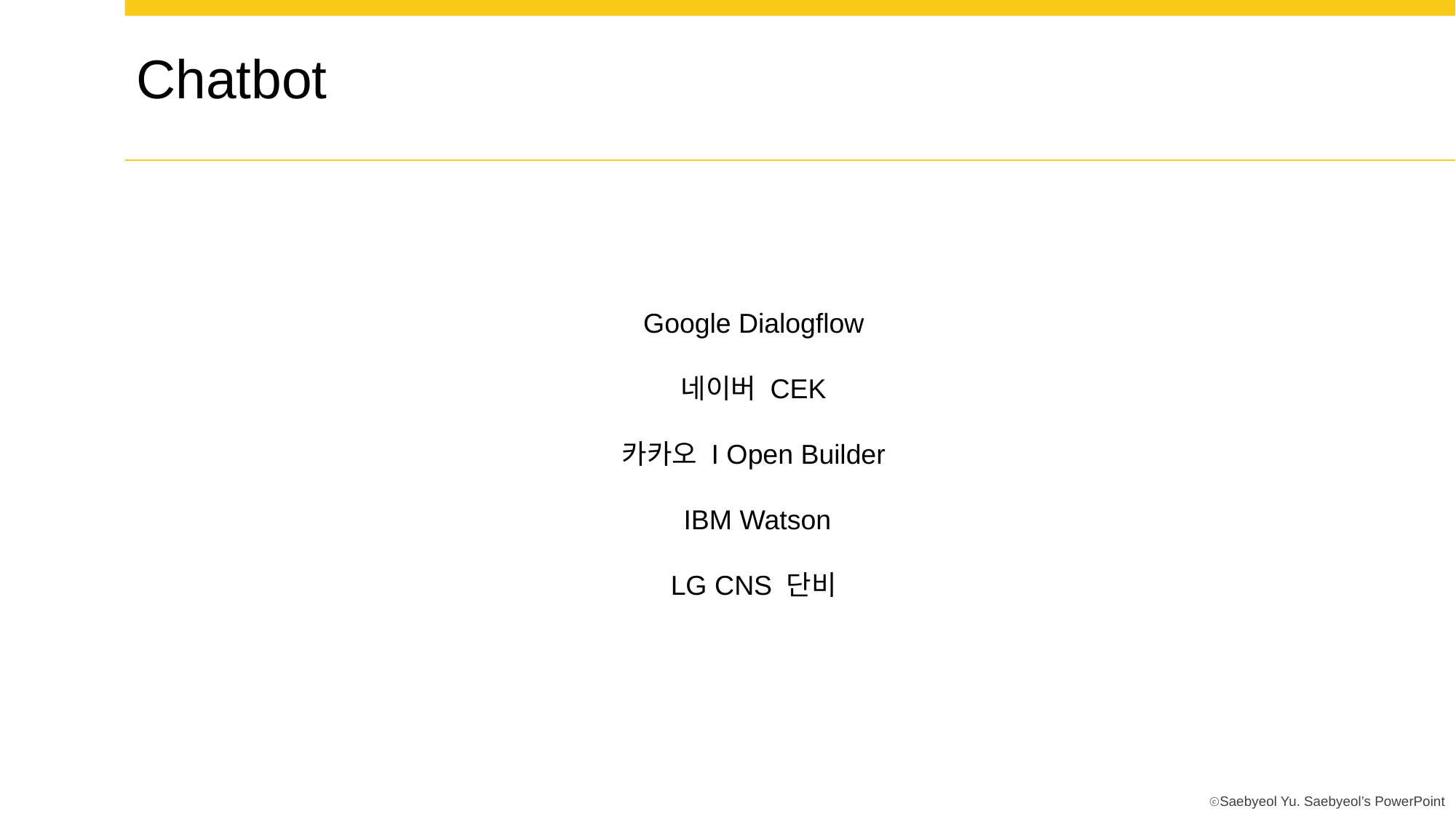

Chatbot
Google Dialogflow
네이버 CEK
카카오 I Open Builder
 IBM Watson
LG CNS 단비